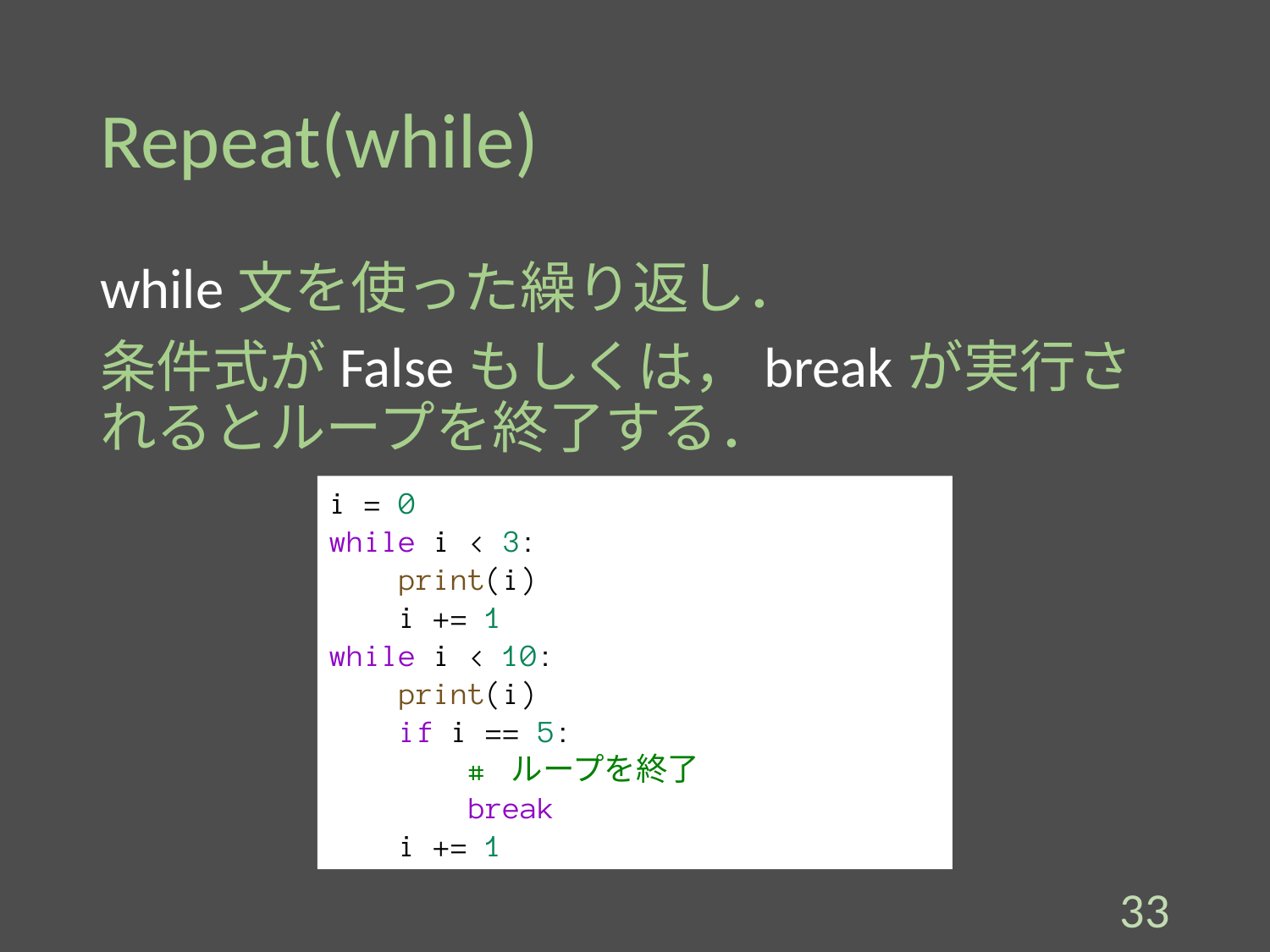

# Repeat(while)
while文を使った繰り返し．
条件式がFalseもしくは，breakが実行されるとループを終了する．
i = 0
while i < 3:
    print(i)
    i += 1
while i < 10:
    print(i)
    if i == 5:
        # ループを終了
        break
    i += 1
33